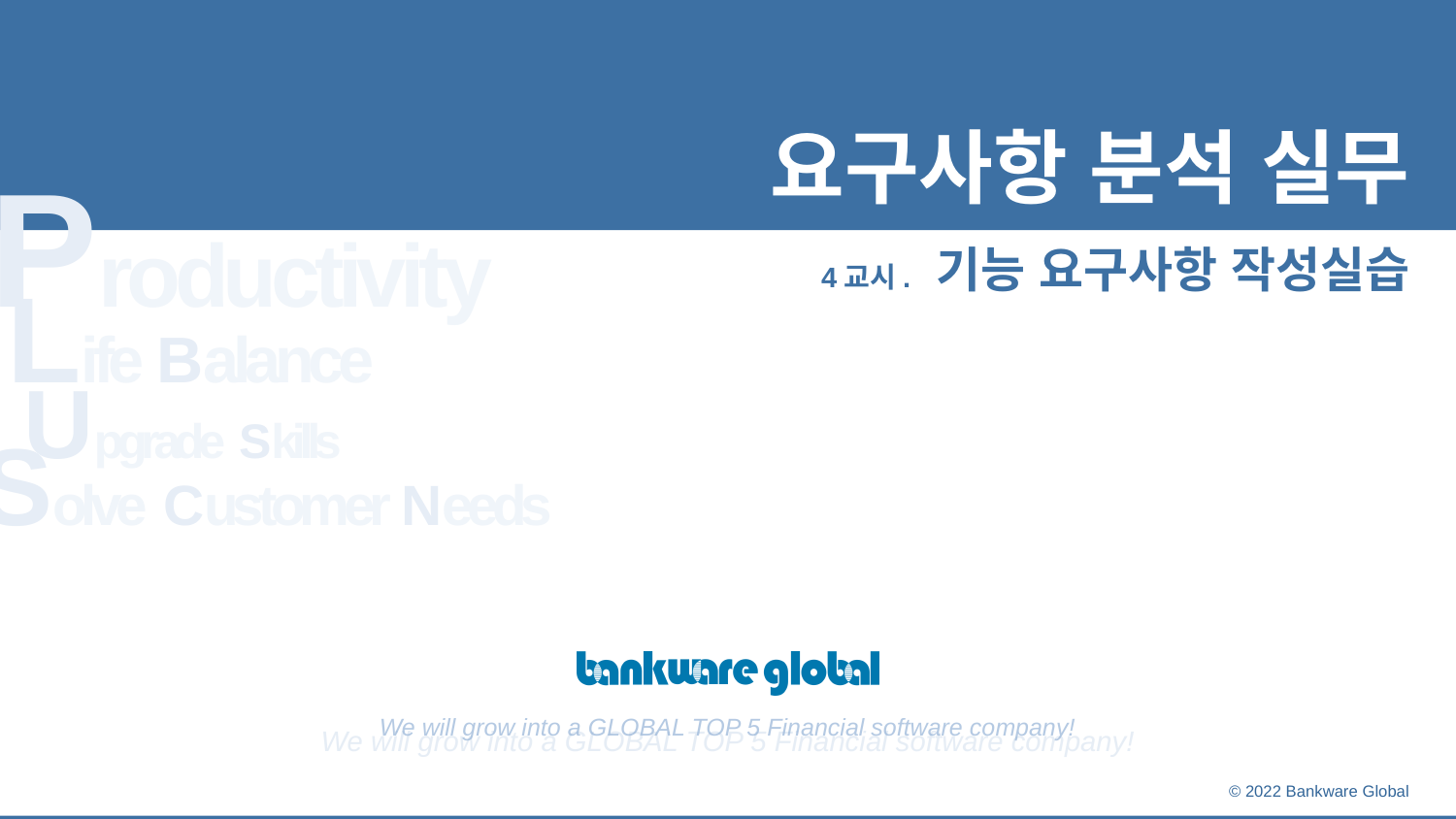

# 요구사항 분석 실무
4교시. 기능 요구사항 작성실습